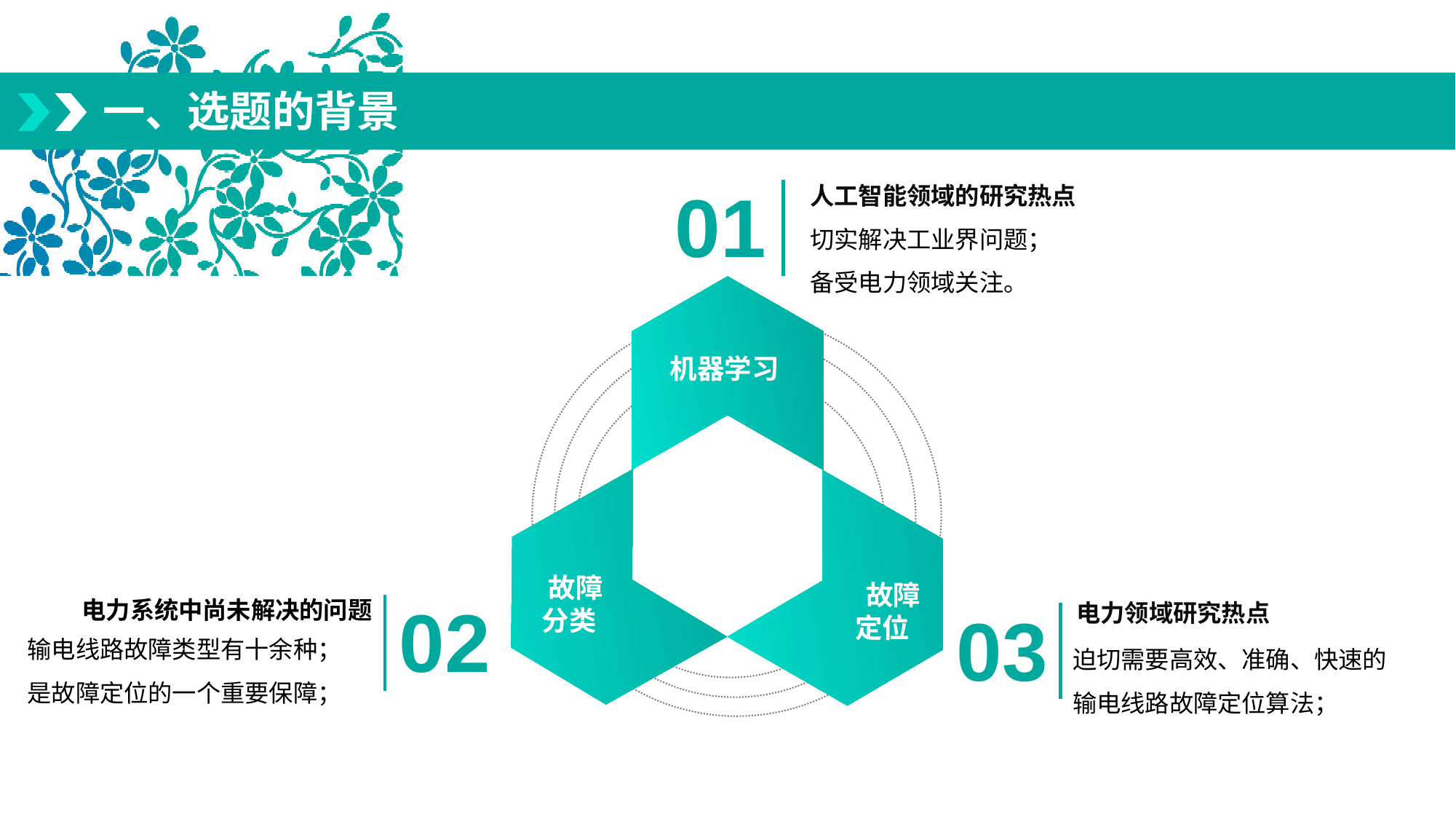

# 一、选题的背景
01
人工智能领域的研究热点
切实解决工业界问题；
备受电力领域关注。

 机器学习

 故障分类
  故障定位
电力系统中尚未解决的问题
02
电力领域研究热点
03
输电线路故障类型有十余种；
是故障定位的一个重要保障；

迫切需要高效、准确、快速的输电线路故障定位算法；